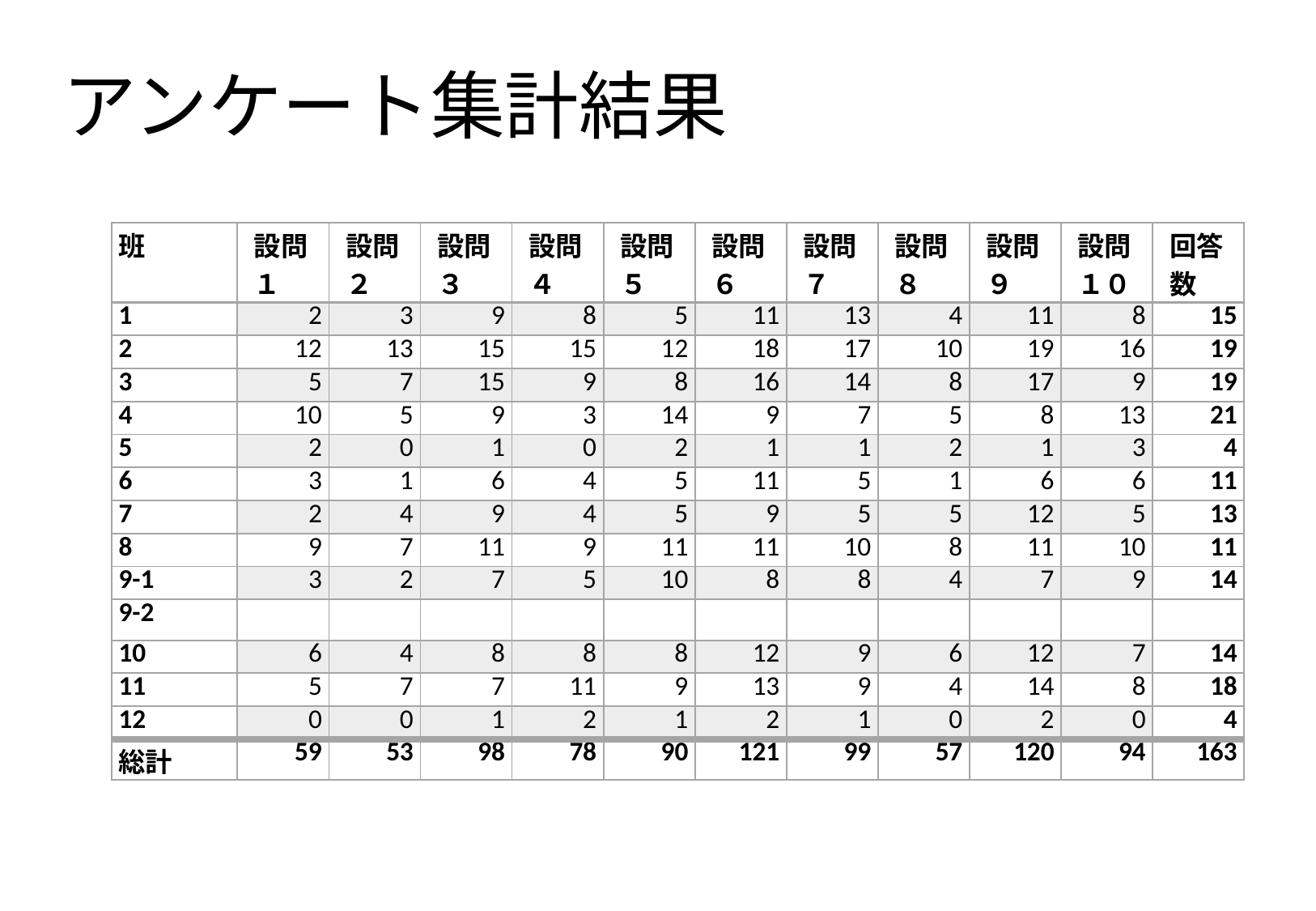

# アンケート集計結果
| 班 | 設問１ | 設問２ | 設問３ | 設問４ | 設問５ | 設問６ | 設問７ | 設問８ | 設問９ | 設問１０ | 回答数 |
| --- | --- | --- | --- | --- | --- | --- | --- | --- | --- | --- | --- |
| 1 | 2 | 3 | 9 | 8 | 5 | 11 | 13 | 4 | 11 | 8 | 15 |
| 2 | 12 | 13 | 15 | 15 | 12 | 18 | 17 | 10 | 19 | 16 | 19 |
| 3 | 5 | 7 | 15 | 9 | 8 | 16 | 14 | 8 | 17 | 9 | 19 |
| 4 | 10 | 5 | 9 | 3 | 14 | 9 | 7 | 5 | 8 | 13 | 21 |
| 5 | 2 | 0 | 1 | 0 | 2 | 1 | 1 | 2 | 1 | 3 | 4 |
| 6 | 3 | 1 | 6 | 4 | 5 | 11 | 5 | 1 | 6 | 6 | 11 |
| 7 | 2 | 4 | 9 | 4 | 5 | 9 | 5 | 5 | 12 | 5 | 13 |
| 8 | 9 | 7 | 11 | 9 | 11 | 11 | 10 | 8 | 11 | 10 | 11 |
| 9-1 | 3 | 2 | 7 | 5 | 10 | 8 | 8 | 4 | 7 | 9 | 14 |
| 9-2 |  |  |  |  |  |  |  |  |  |  |  |
| 10 | 6 | 4 | 8 | 8 | 8 | 12 | 9 | 6 | 12 | 7 | 14 |
| 11 | 5 | 7 | 7 | 11 | 9 | 13 | 9 | 4 | 14 | 8 | 18 |
| 12 | 0 | 0 | 1 | 2 | 1 | 2 | 1 | 0 | 2 | 0 | 4 |
| 総計 | 59 | 53 | 98 | 78 | 90 | 121 | 99 | 57 | 120 | 94 | 163 |